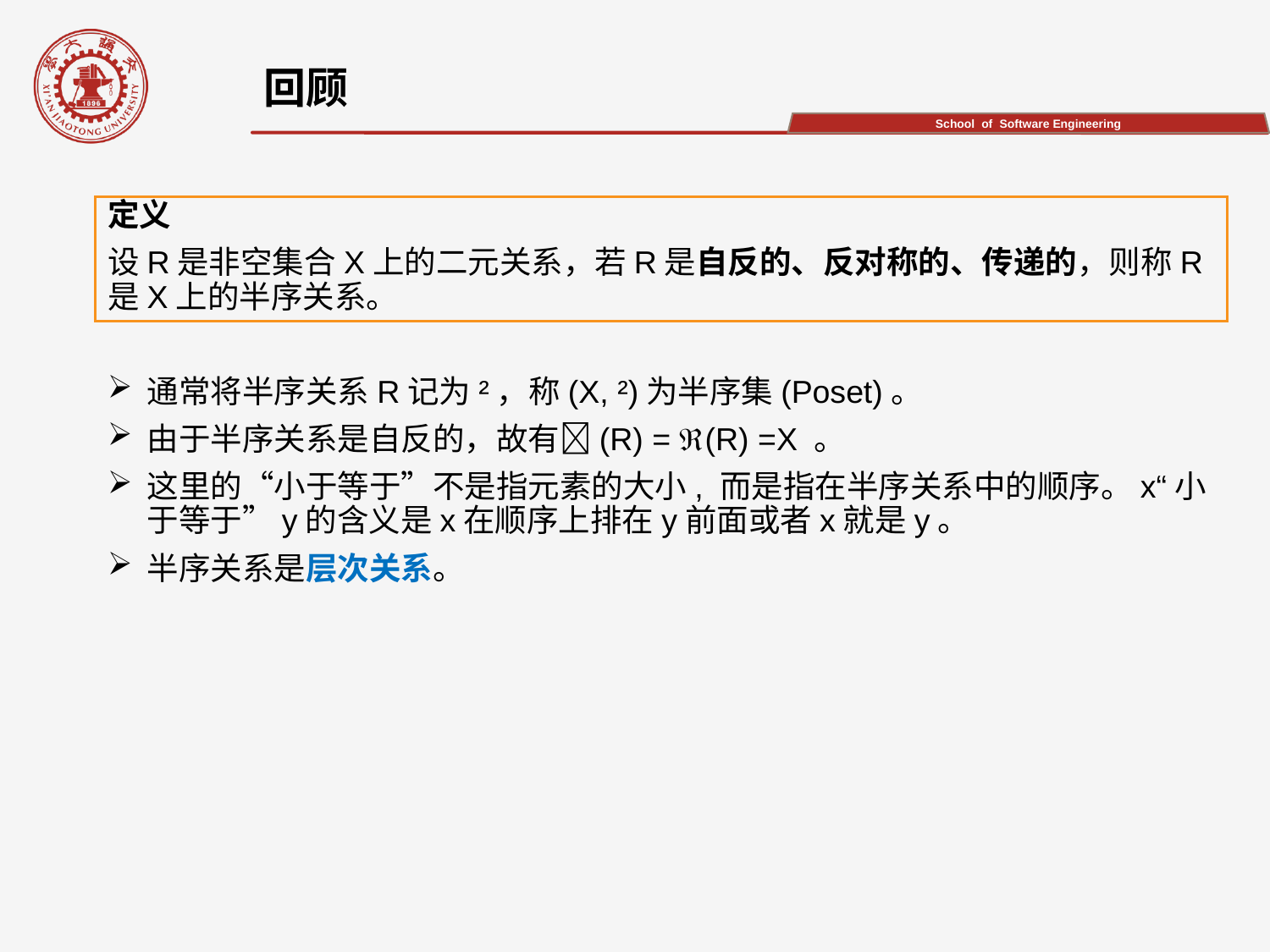

回顾
定义
设R是非空集合X上的二元关系，若R是自反的、反对称的、传递的，则称R是X上的半序关系。

通常将半序关系R记为²，称(X, ²)为半序集(Poset)。
由于半序关系是自反的，故有℘(R) = ℜ(R) =X 。
这里的“小于等于”不是指元素的大小, 而是指在半序关系中的顺序。x“小于等于”y的含义是x在顺序上排在y前面或者x就是y。
半序关系是层次关系。